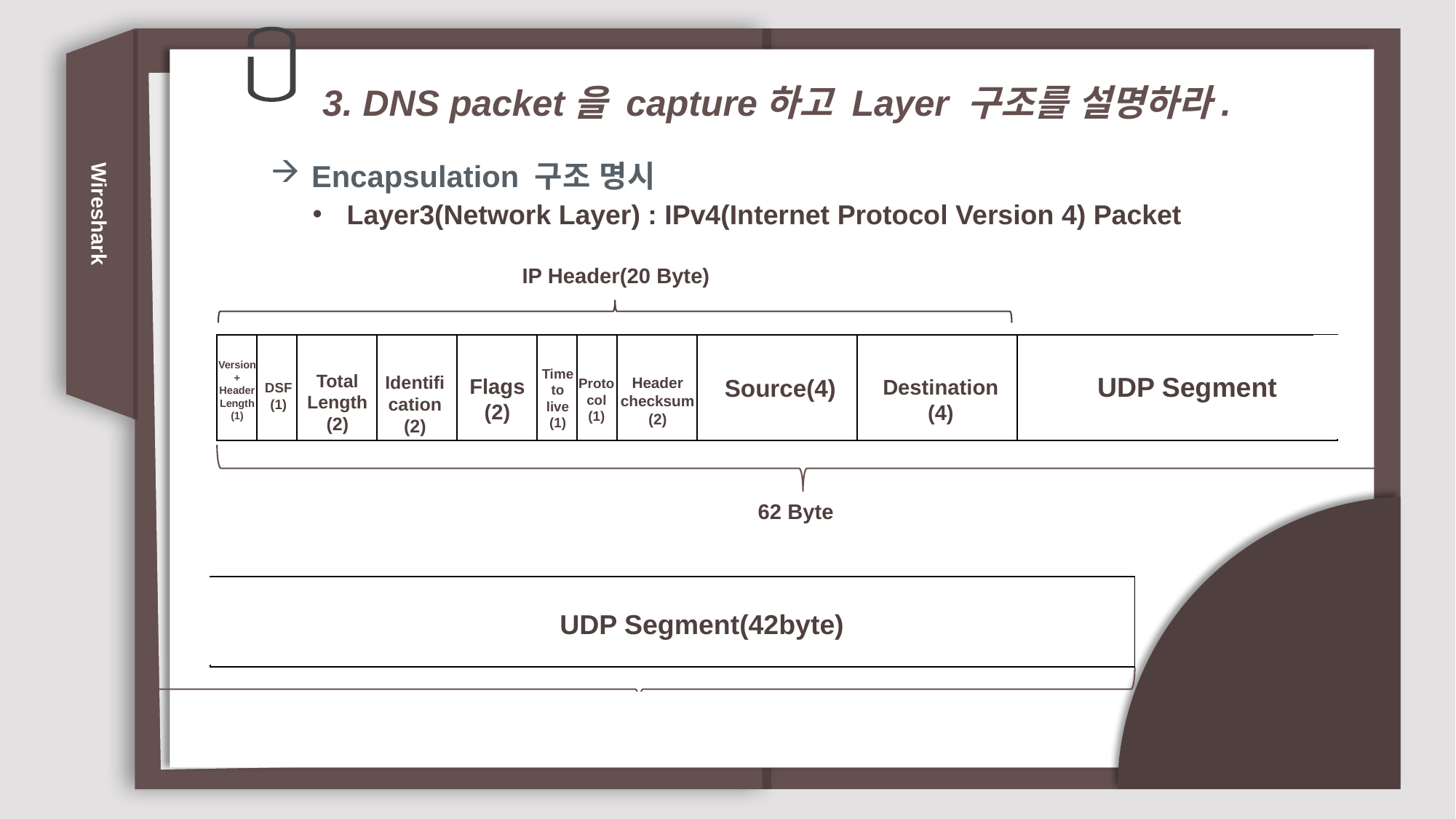

3. DNS packet을 capture하고 Layer 구조를 설명하라.
Encapsulation 구조 명시
Layer3(Network Layer) : IPv4(Internet Protocol Version 4) Packet

Wireshark
IP Header(20 Byte)
|  |  |  |  |  |  |  |  |  |  |  |
| --- | --- | --- | --- | --- | --- | --- | --- | --- | --- | --- |

Version + Header Length
(1)
Time to live
(1)
Total Length
(2)
UDP Segment
Identification
(2)
Flags
(2)
Source(4)
Header checksum
(2)
Destination(4)
Protocol
(1)
DSF
(1)
62 Byte

|  |
| --- |

UDP Segment(42byte)